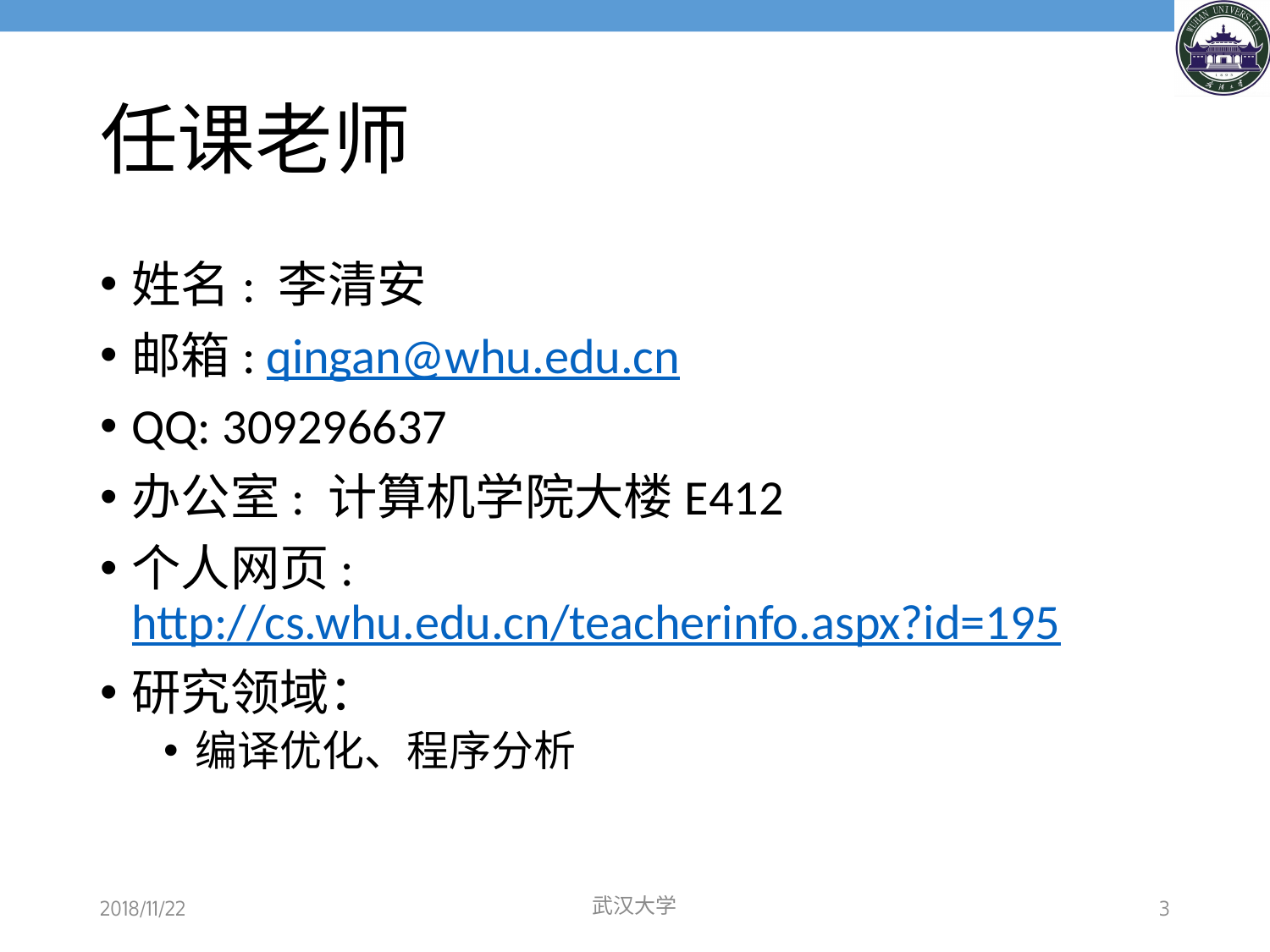

# 任课老师
姓名: 李清安
邮箱: qingan@whu.edu.cn
QQ: 309296637
办公室: 计算机学院大楼E412
个人网页: http://cs.whu.edu.cn/teacherinfo.aspx?id=195
研究领域：
编译优化、程序分析

2018/11/22
武汉大学
3